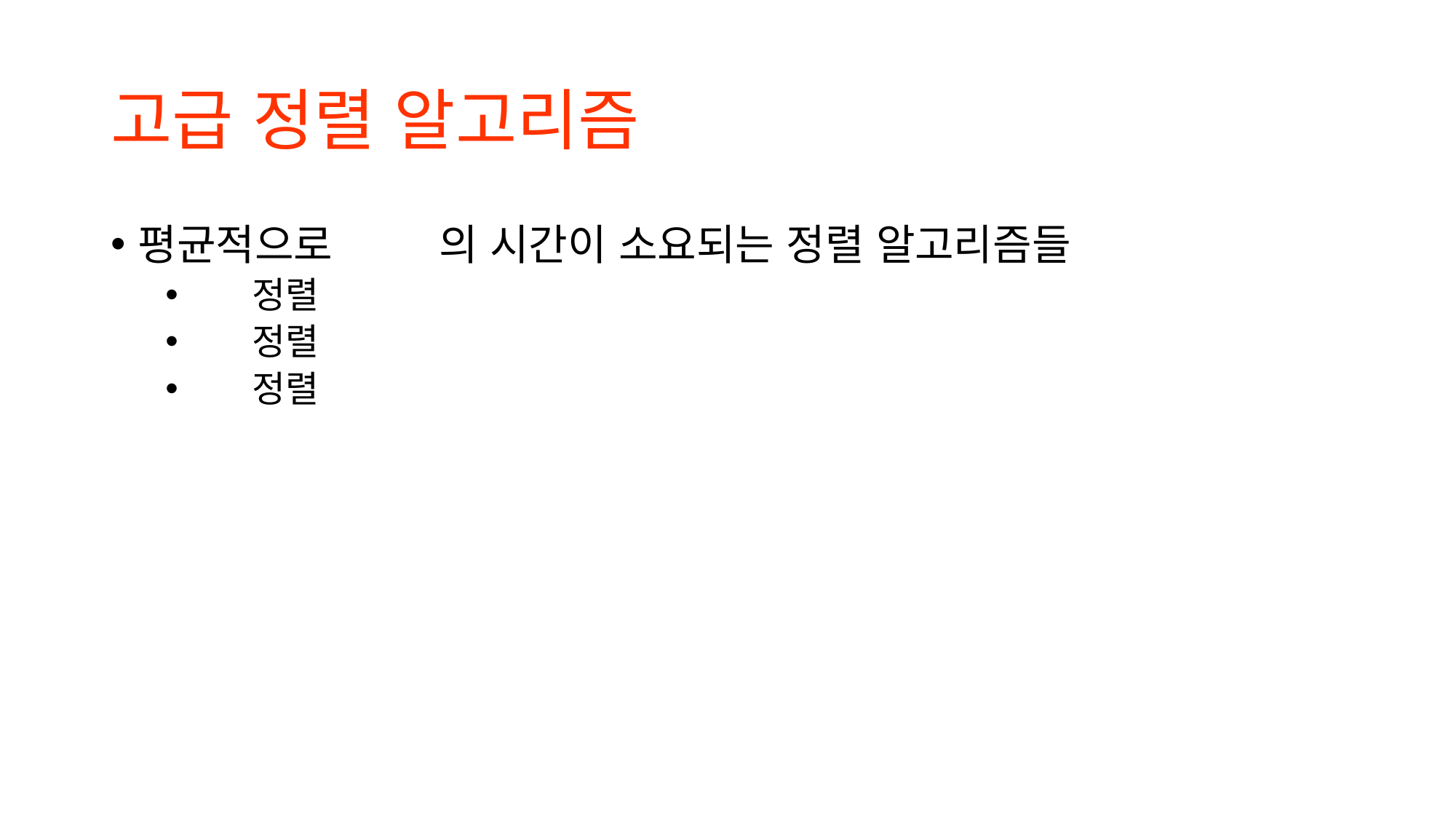

# 고급 정렬 알고리즘
평균적으로         의 시간이 소요되는 정렬 알고리즘들
     정렬
     정렬
     정렬